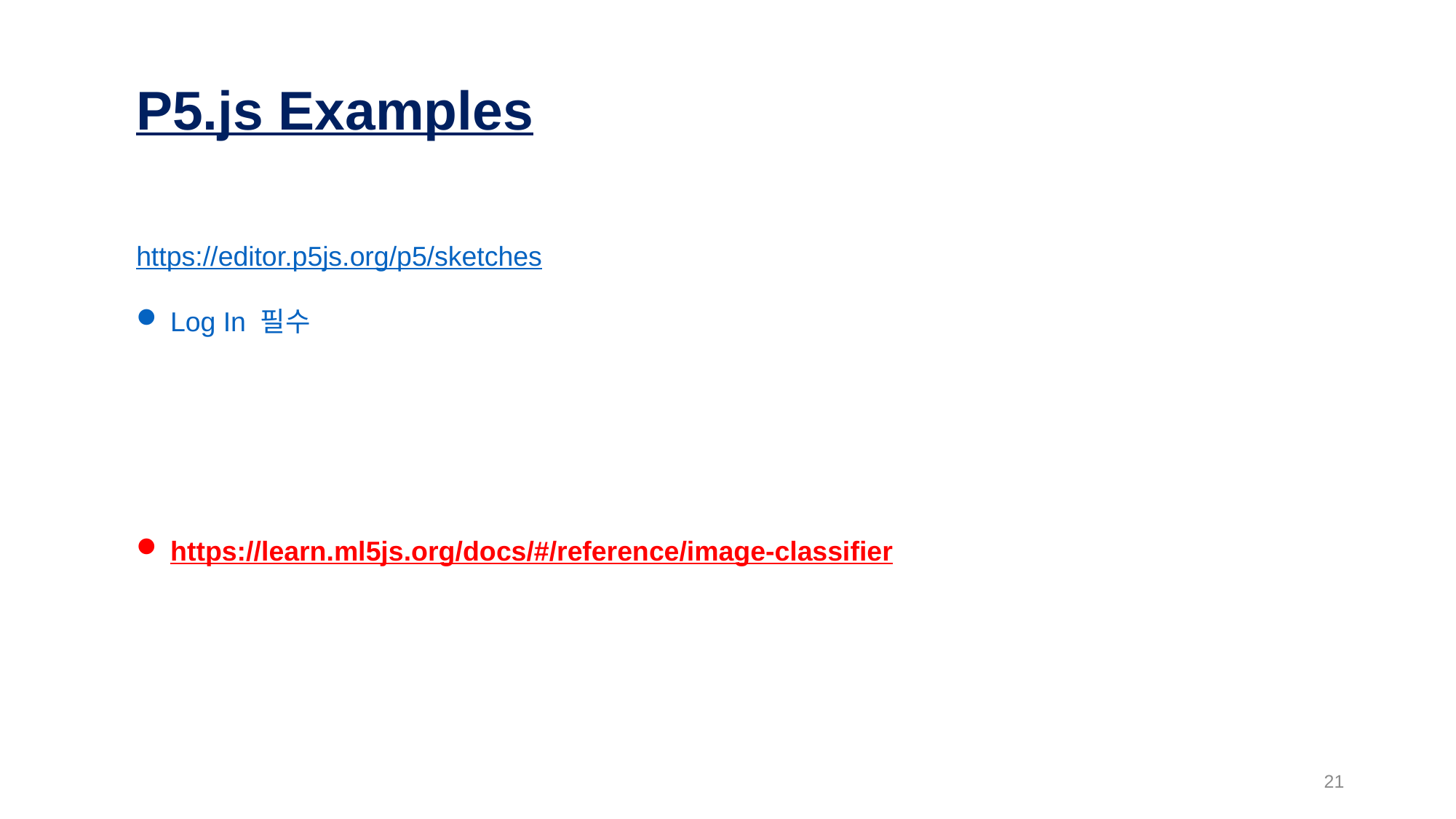

P5.js Examples

https://editor.p5js.org/p5/sketches

Log In 필수

https://learn.ml5js.org/docs/#/reference/image-classifier
21